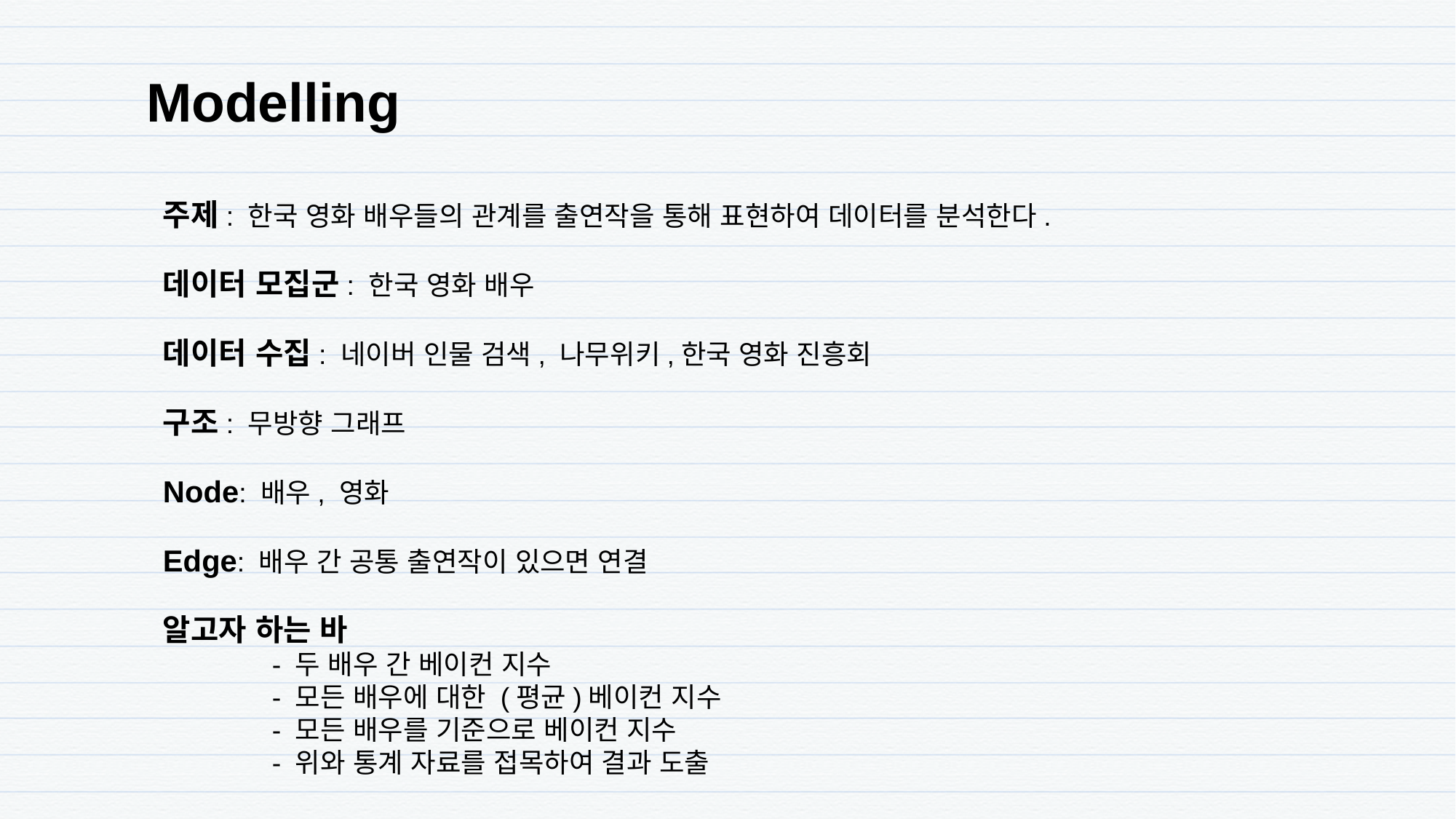

Modelling
주제: 한국 영화 배우들의 관계를 출연작을 통해 표현하여 데이터를 분석한다.

데이터 모집군: 한국 영화 배우

데이터 수집: 네이버 인물 검색, 나무위키,한국 영화 진흥회

구조: 무방향 그래프

Node: 배우, 영화

Edge: 배우 간 공통 출연작이 있으면 연결

알고자 하는 바
	- 두 배우 간 베이컨 지수
	- 모든 배우에 대한 (평균)베이컨 지수
	- 모든 배우를 기준으로 베이컨 지수
	- 위와 통계 자료를 접목하여 결과 도출